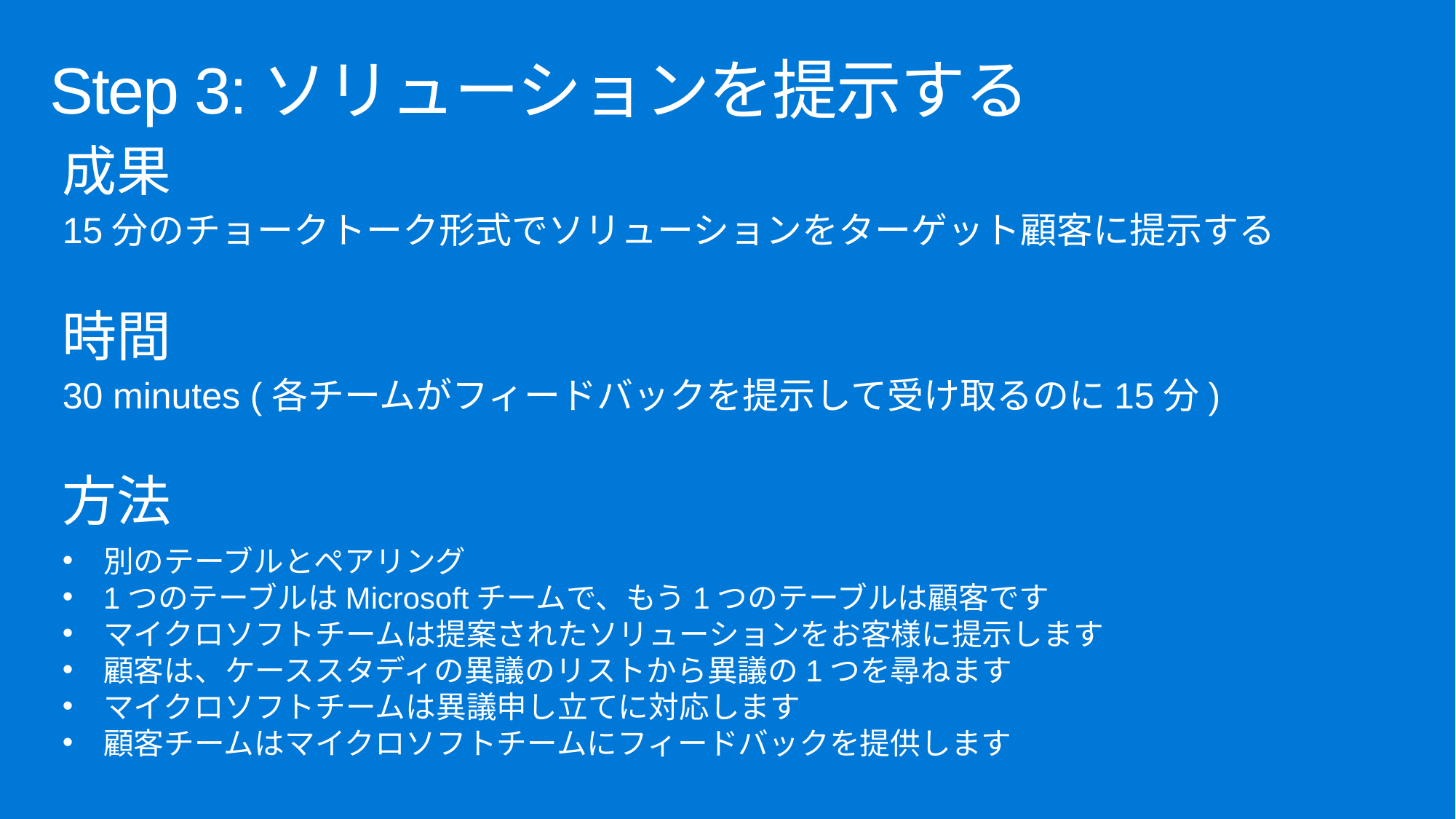

# Step 3:ソリューションを提示する
成果
15分のチョークトーク形式でソリューションをターゲット顧客に提示する

時間
30 minutes (各チームがフィードバックを提示して受け取るのに15分)

方法
別のテーブルとペアリング
1つのテーブルはMicrosoftチームで、もう1つのテーブルは顧客です
マイクロソフトチームは提案されたソリューションをお客様に提示します
顧客は、ケーススタディの異議のリストから異議の1つを尋ねます
マイクロソフトチームは異議申し立てに対応します
顧客チームはマイクロソフトチームにフィードバックを提供します